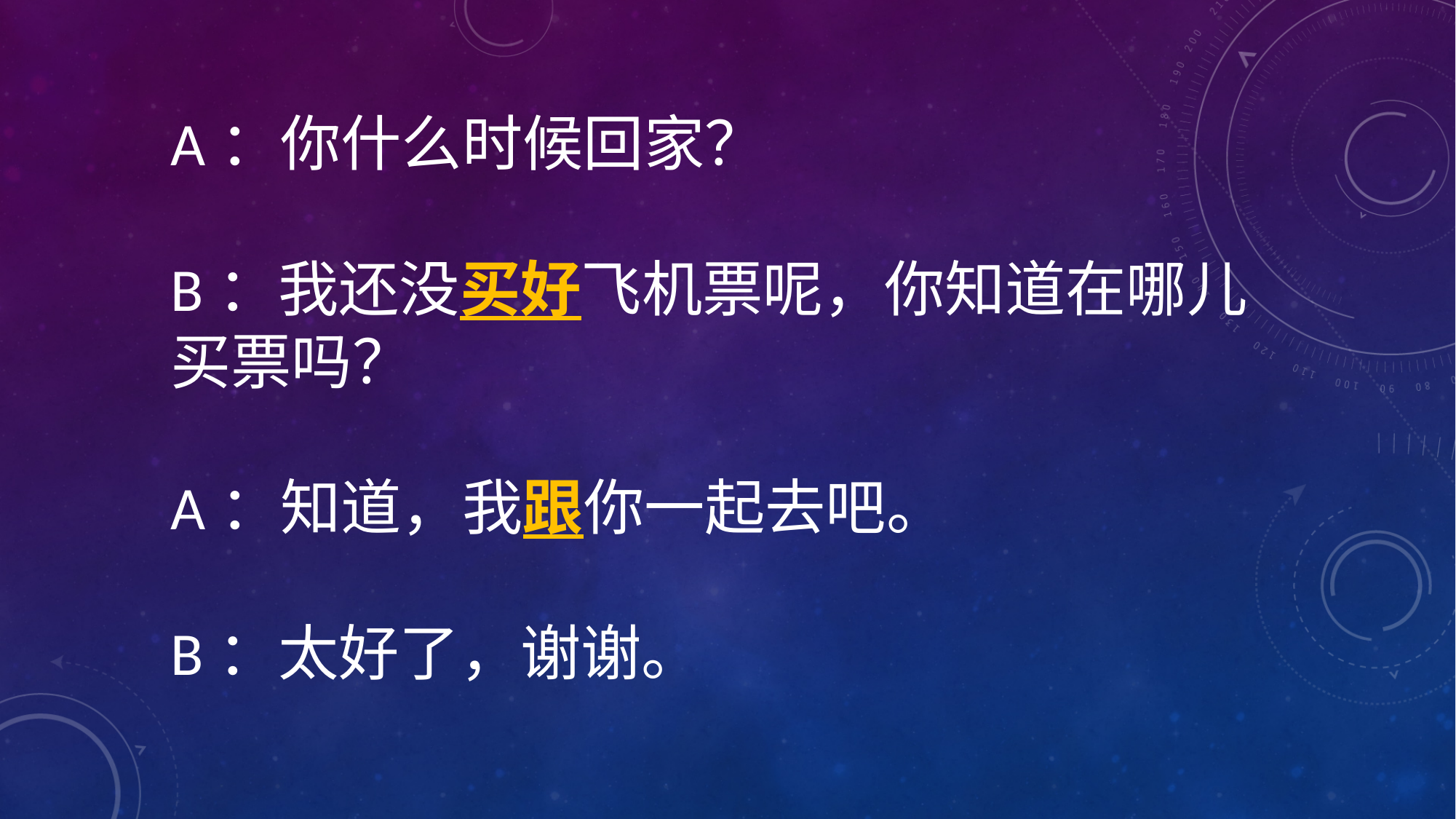

A：你什么时候回家？

B：我还没买好飞机票呢，你知道在哪儿买票吗？

A：知道，我跟你一起去吧。

B：太好了，谢谢。